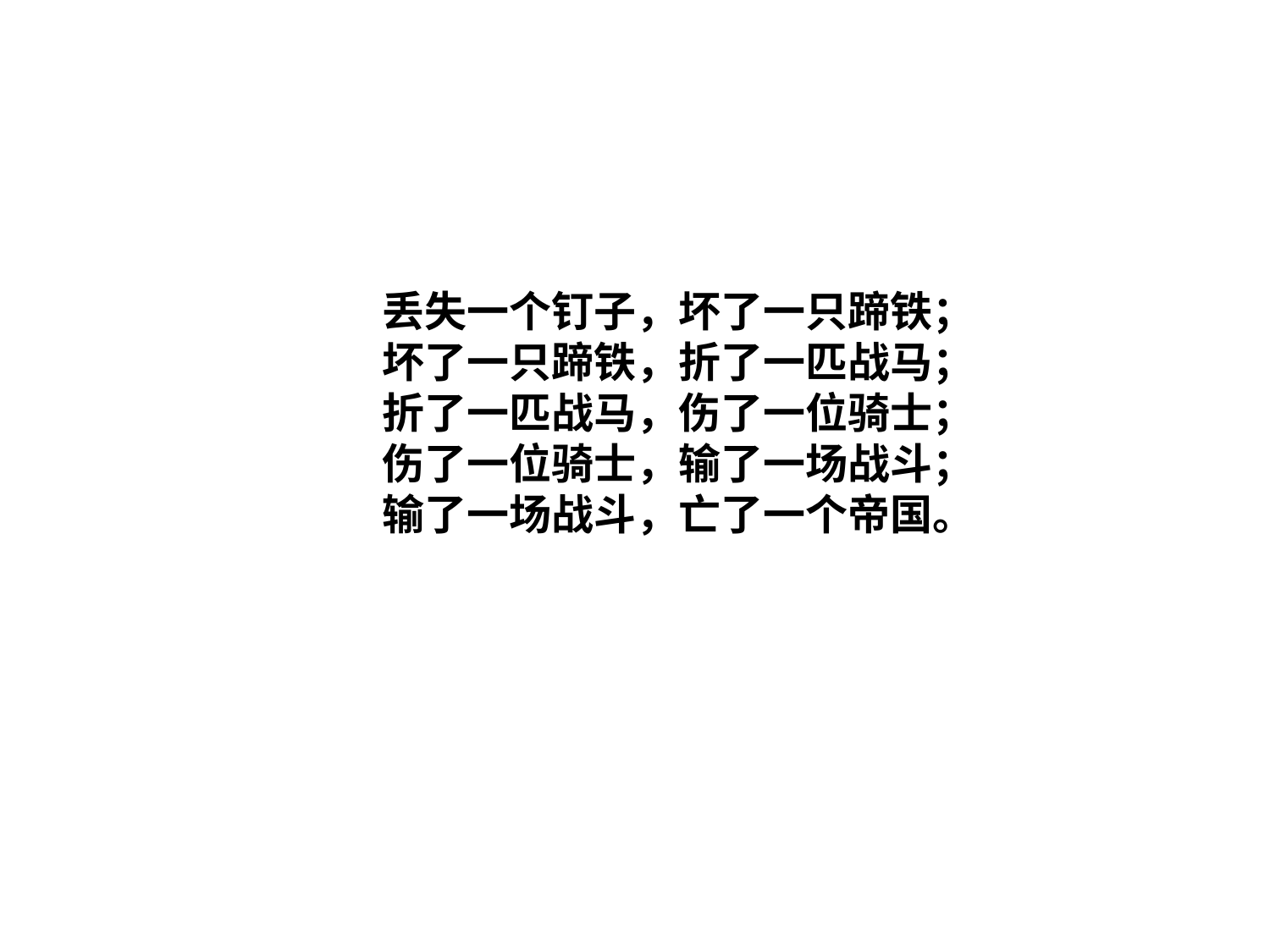

丢失一个钉子，坏了一只蹄铁；
坏了一只蹄铁，折了一匹战马；
折了一匹战马，伤了一位骑士；
伤了一位骑士，输了一场战斗；
输了一场战斗，亡了一个帝国。